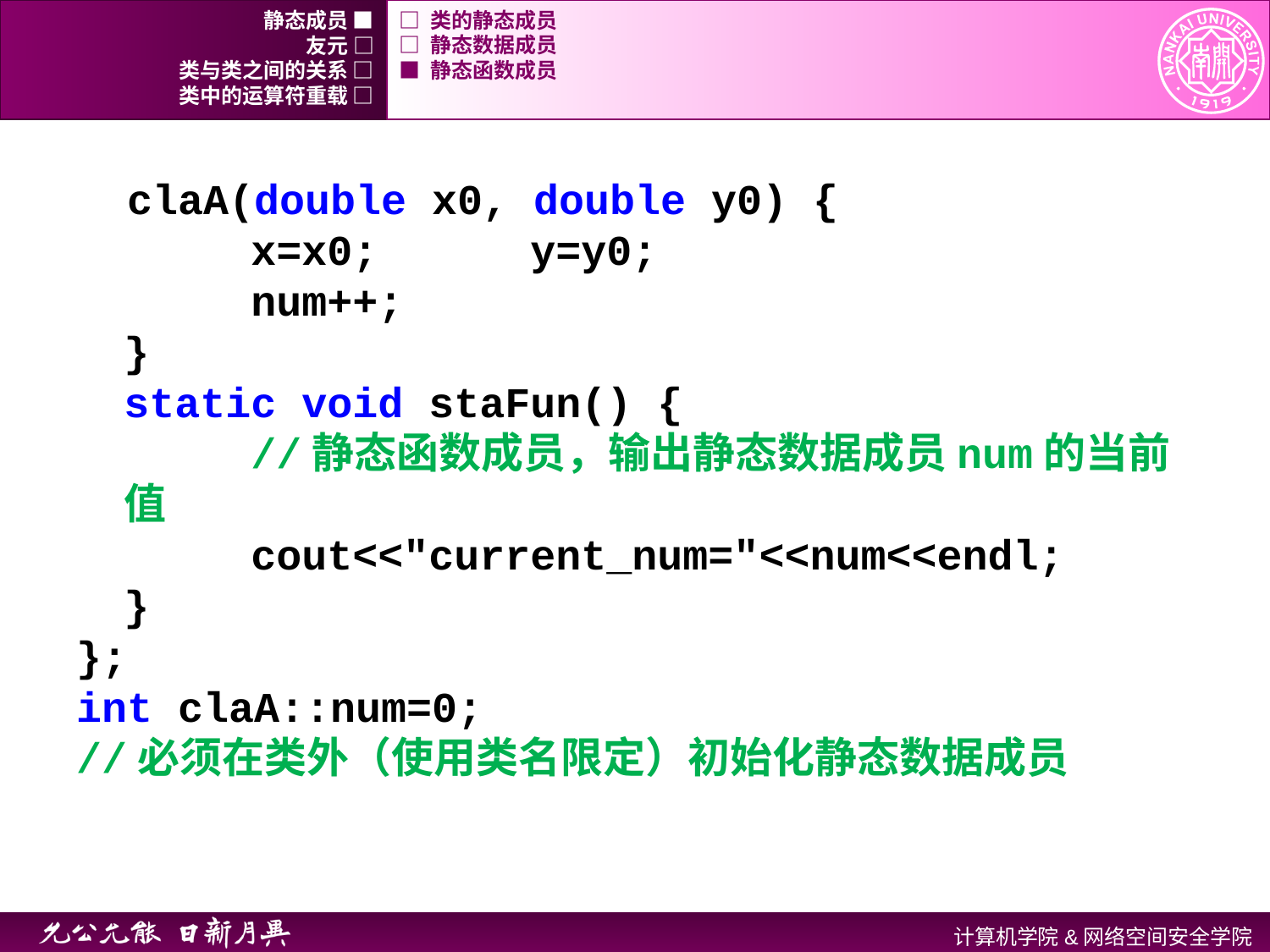

静态成员 ■
□ 类的静态成员
友元 □
□ 静态数据成员
类与类之间的关系 □
■ 静态函数成员
类中的运算符重载 □

  claA(double x0, double y0) {
		x=x0;	 y=y0;
		num++;
	}
	static void staFun() {
		//静态函数成员，输出静态数据成员num的当前值
		cout<<"current_num="<<num<<endl;
	}
};
int claA::num=0;
//必须在类外（使用类名限定）初始化静态数据成员